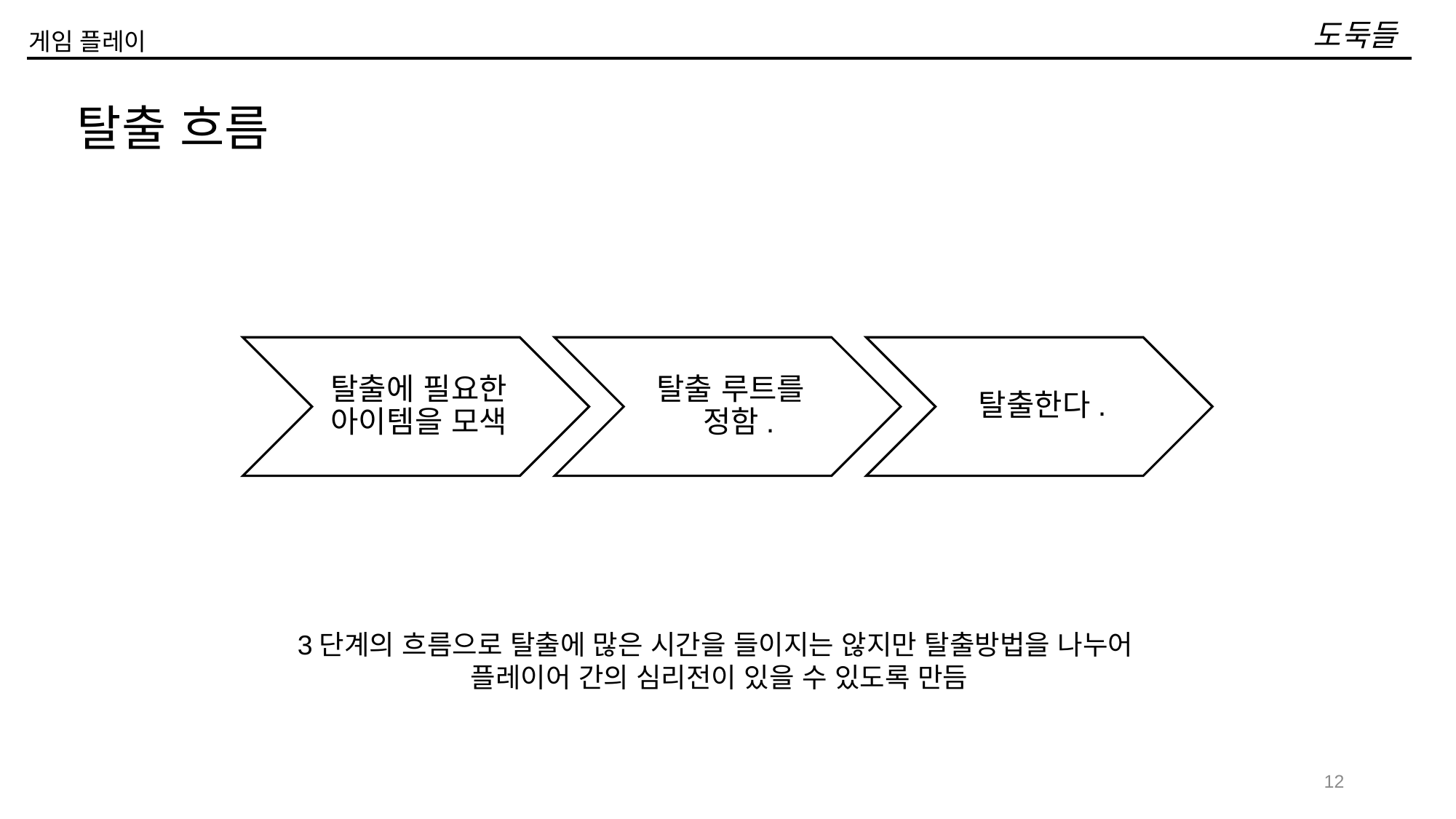

# 도둑들
게임 플레이
탈출 흐름
탈출에 필요한 아이템을 모색
탈출 루트를
 정함.
탈출한다.
3단계의 흐름으로 탈출에 많은 시간을 들이지는 않지만 탈출방법을 나누어
플레이어 간의 심리전이 있을 수 있도록 만듬
12